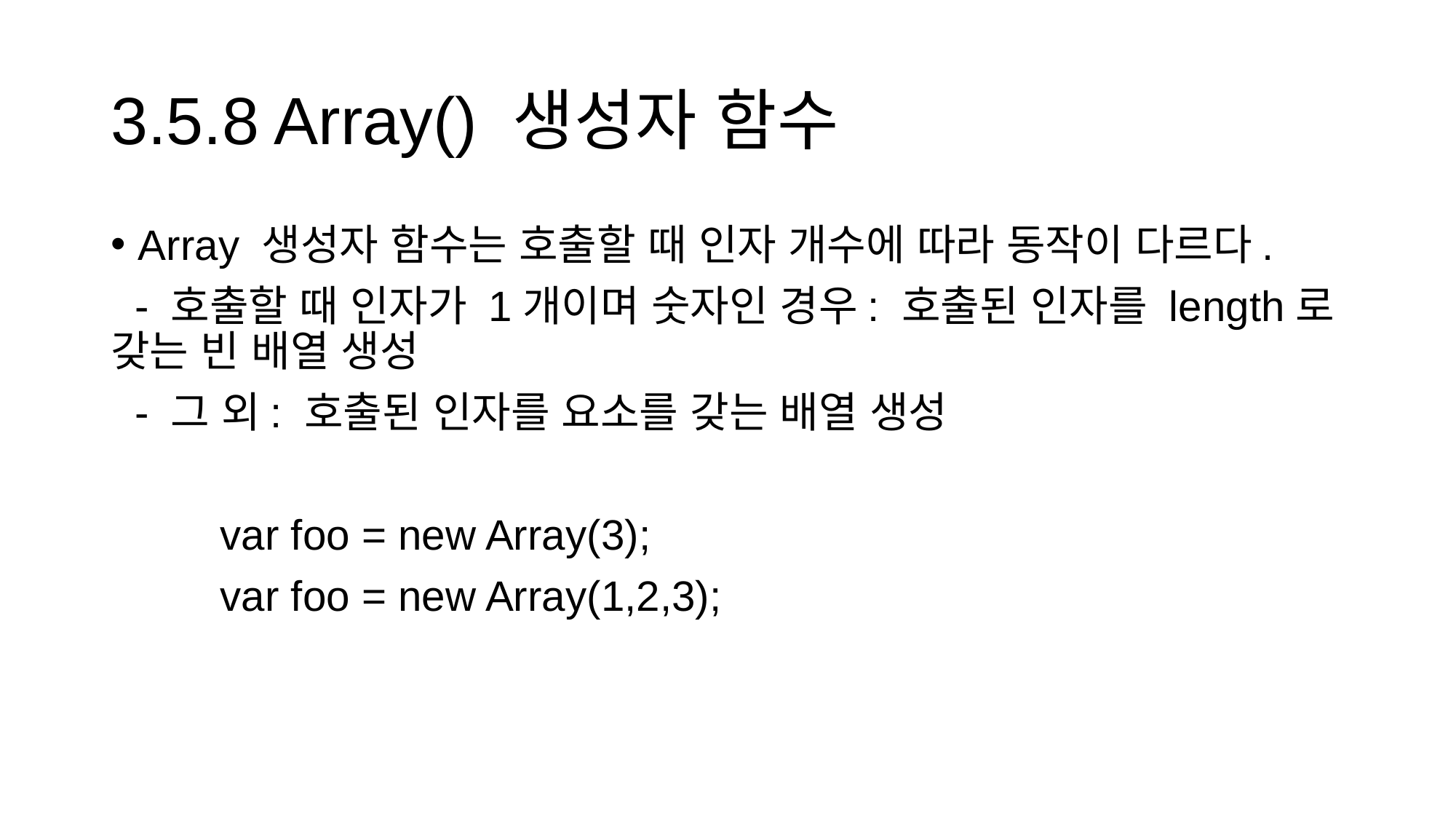

# 3.5.8 Array() 생성자 함수
Array 생성자 함수는 호출할 때 인자 개수에 따라 동작이 다르다.
  - 호출할 때 인자가 1개이며 숫자인 경우: 호출된 인자를 length로 갖는 빈 배열 생성
  - 그 외: 호출된 인자를 요소를 갖는 배열 생성

	var foo = new Array(3);
	var foo = new Array(1,2,3);